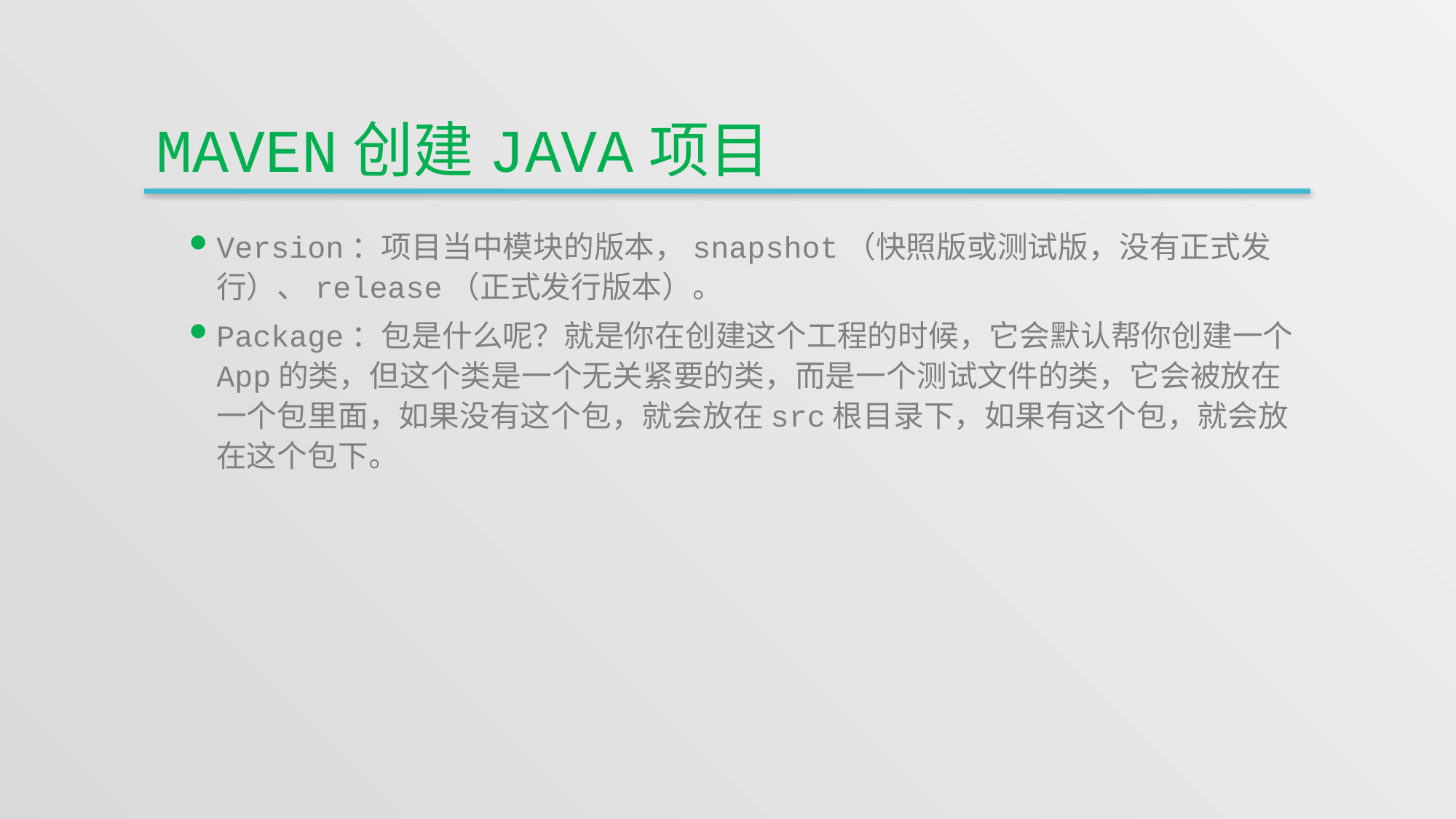

# Maven创建Java项目
Version：项目当中模块的版本，snapshot（快照版或测试版，没有正式发行）、release（正式发行版本）。
Package：包是什么呢？就是你在创建这个工程的时候，它会默认帮你创建一个App的类，但这个类是一个无关紧要的类，而是一个测试文件的类，它会被放在一个包里面，如果没有这个包，就会放在src根目录下，如果有这个包，就会放在这个包下。